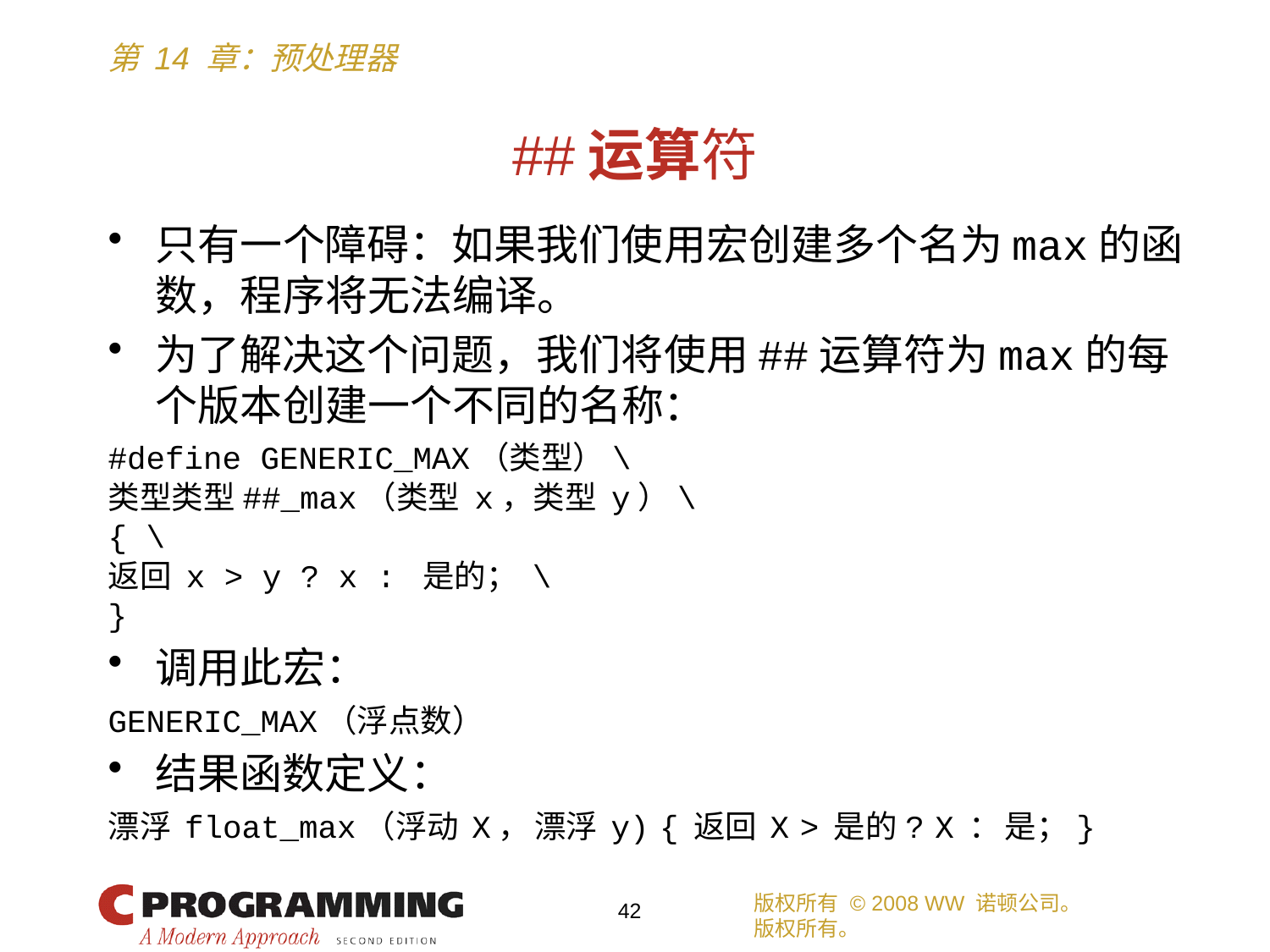

# ##运算符
只有一个障碍：如果我们使用宏创建多个名为max的函数，程序将无法编译。
为了解决这个问题，我们将使用##运算符为max的每个版本创建一个不同的名称：
#define GENERIC_MAX（类型）\
类型类型##_max（类型 x，类型 y）\
{ \
返回 x > y ? x : 是的； \
}
调用此宏：
GENERIC_MAX（浮点数）
结果函数定义：
漂浮 float_max（浮动 X， 漂浮 y) { 返回 X > 是的 ? X ： 是； }
版权所有 © 2008 WW 诺顿公司。
版权所有。
42